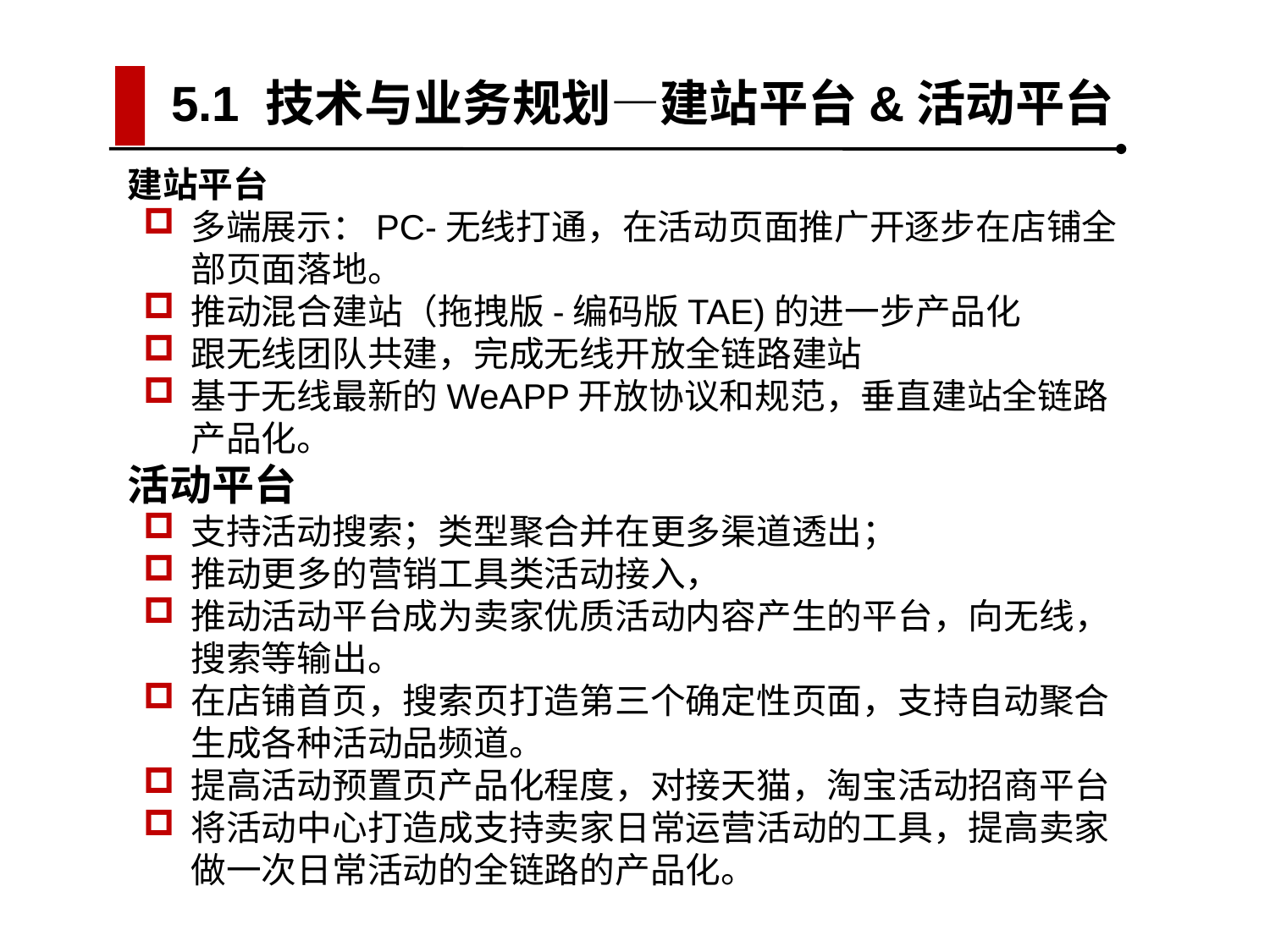

5.1 技术与业务规划—建站平台&活动平台
建站平台
多端展示：PC-无线打通，在活动页面推广开逐步在店铺全部页面落地。
推动混合建站（拖拽版-编码版TAE)的进一步产品化
跟无线团队共建，完成无线开放全链路建站
基于无线最新的WeAPP开放协议和规范，垂直建站全链路产品化。
活动平台
支持活动搜索；类型聚合并在更多渠道透出；
推动更多的营销工具类活动接入，
推动活动平台成为卖家优质活动内容产生的平台，向无线，搜索等输出。
在店铺首页，搜索页打造第三个确定性页面，支持自动聚合生成各种活动品频道。
提高活动预置页产品化程度，对接天猫，淘宝活动招商平台
将活动中心打造成支持卖家日常运营活动的工具，提高卖家做一次日常活动的全链路的产品化。